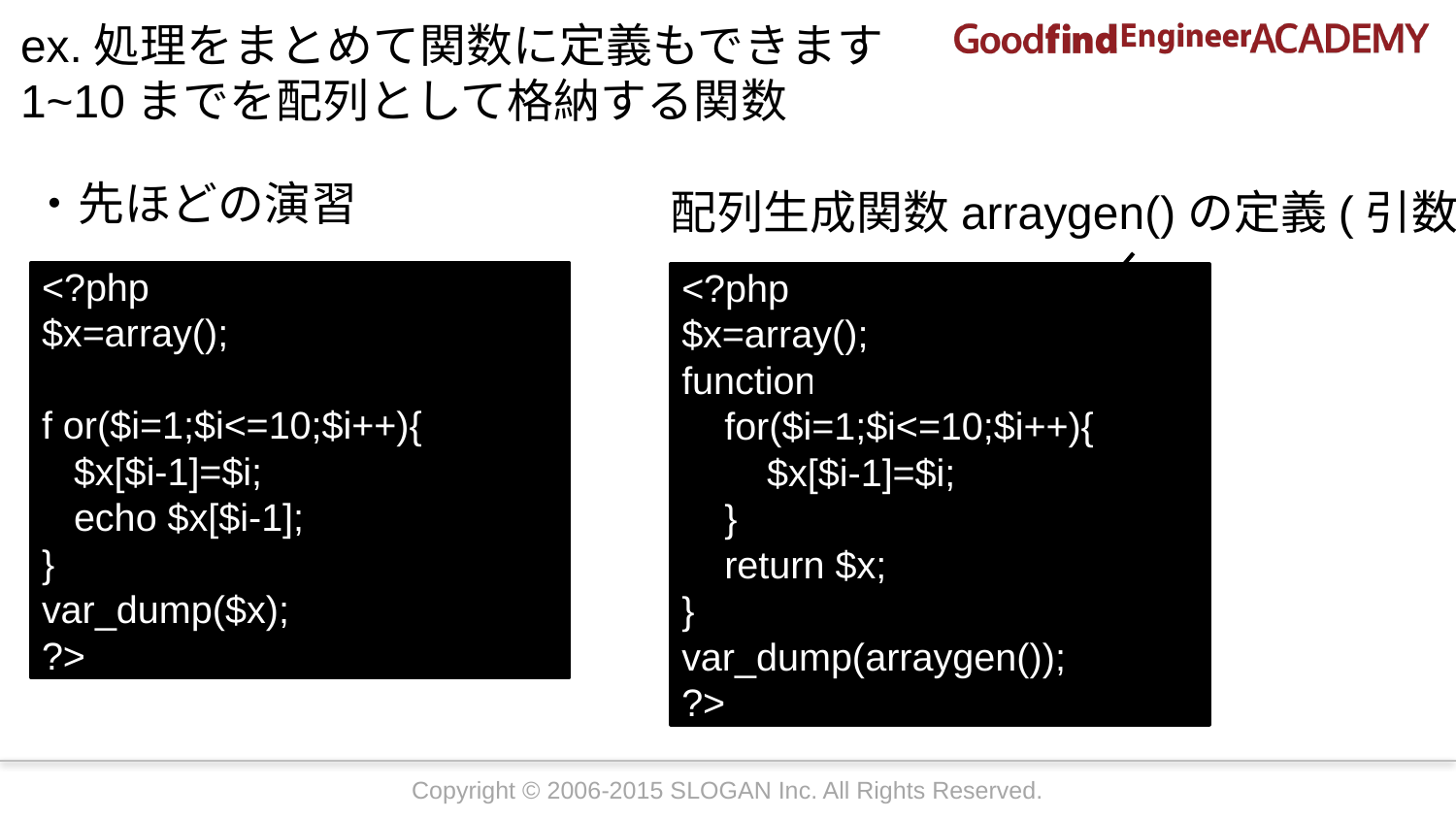

ex.処理をまとめて関数に定義もできます
1~10までを配列として格納する関数
・先ほどの演習
配列生成関数arraygen()の定義(引数なしもあり)

 <?php
 $x=array();

 f or($i=1;$i<=10;$i++){
    $x[$i-1]=$i;
    echo $x[$i-1];
 }
 var_dump($x);
 ?>
 <?php
 $x=array();
 function arraygen(){
     for($i=1;$i<=10;$i++){
         $x[$i-1]=$i;
     }
     return $x;
 }
 var_dump(arraygen());
 ?>